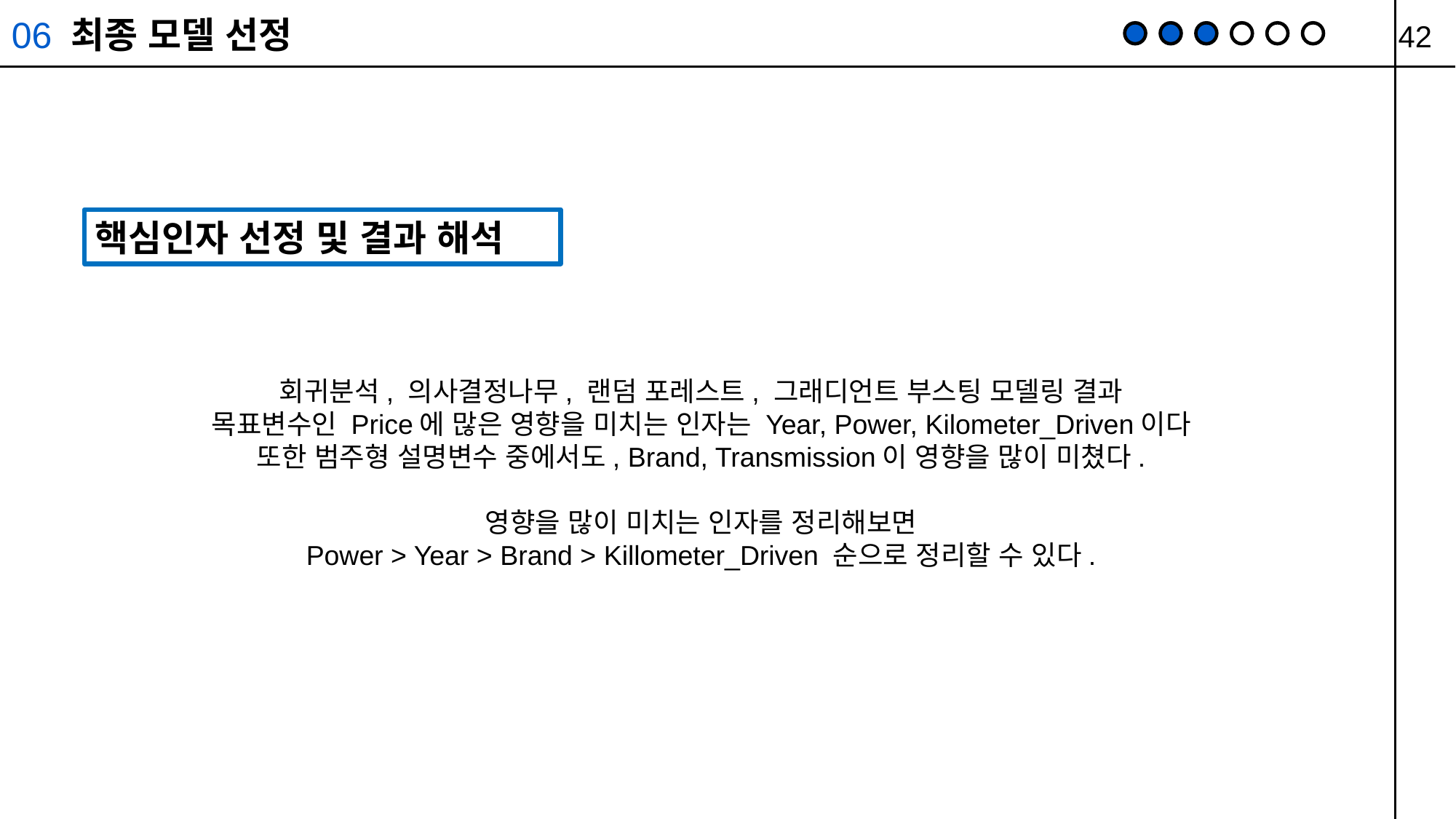

06 최종 모델 선정

핵심인자 선정 및 결과 해석
회귀분석, 의사결정나무, 랜덤 포레스트, 그래디언트 부스팅 모델링 결과
목표변수인 Price에 많은 영향을 미치는 인자는 Year, Power, Kilometer_Driven이다
또한 범주형 설명변수 중에서도, Brand, Transmission이 영향을 많이 미쳤다.

영향을 많이 미치는 인자를 정리해보면
Power > Year > Brand > Killometer_Driven 순으로 정리할 수 있다.